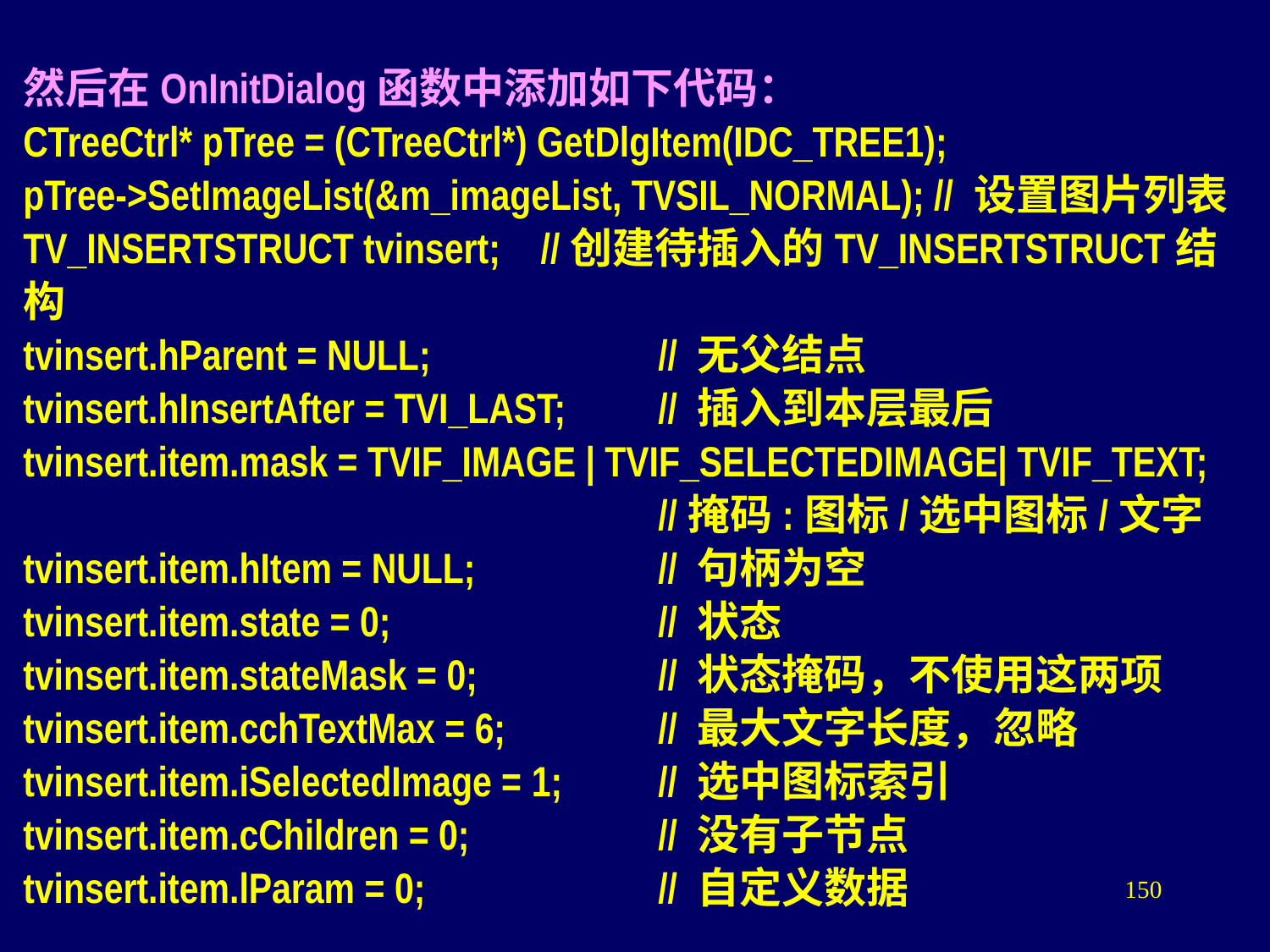

然后在OnInitDialog函数中添加如下代码：
CTreeCtrl* pTree = (CTreeCtrl*) GetDlgItem(IDC_TREE1);
pTree->SetImageList(&m_imageList, TVSIL_NORMAL); // 设置图片列表
TV_INSERTSTRUCT tvinsert;	 //创建待插入的TV_INSERTSTRUCT结构
tvinsert.hParent = NULL;		// 无父结点
tvinsert.hInsertAfter = TVI_LAST;	// 插入到本层最后
tvinsert.item.mask = TVIF_IMAGE | TVIF_SELECTEDIMAGE| TVIF_TEXT;
  					//掩码:图标/选中图标/文字
tvinsert.item.hItem = NULL;		// 句柄为空
tvinsert.item.state = 0;			// 状态
tvinsert.item.stateMask = 0;		// 状态掩码，不使用这两项
tvinsert.item.cchTextMax = 6;		// 最大文字长度，忽略
tvinsert.item.iSelectedImage = 1;	// 选中图标索引
tvinsert.item.cChildren = 0;		// 没有子节点
tvinsert.item.lParam = 0;		// 自定义数据
150